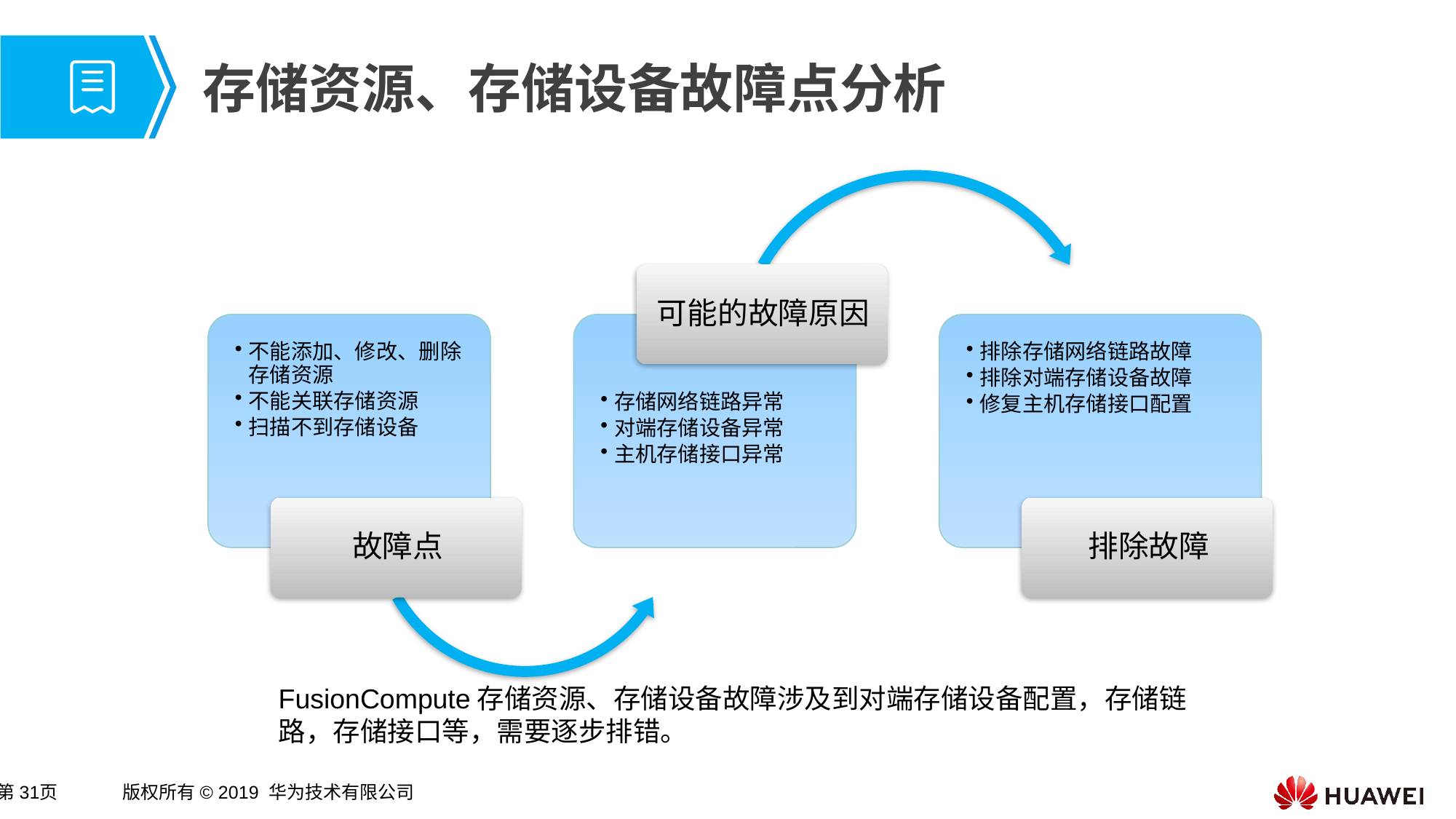

# 存储资源、存储设备故障点分析
不能添加、修改、删除存储资源
不能关联存储资源
扫描不到存储设备
故障点
存储网络链路异常
对端存储设备异常
主机存储接口异常
可能的故障原因
排除存储网络链路故障
排除对端存储设备故障
修复主机存储接口配置
排除故障
FusionCompute存储资源、存储设备故障涉及到对端存储设备配置，存储链路，存储接口等，需要逐步排错。